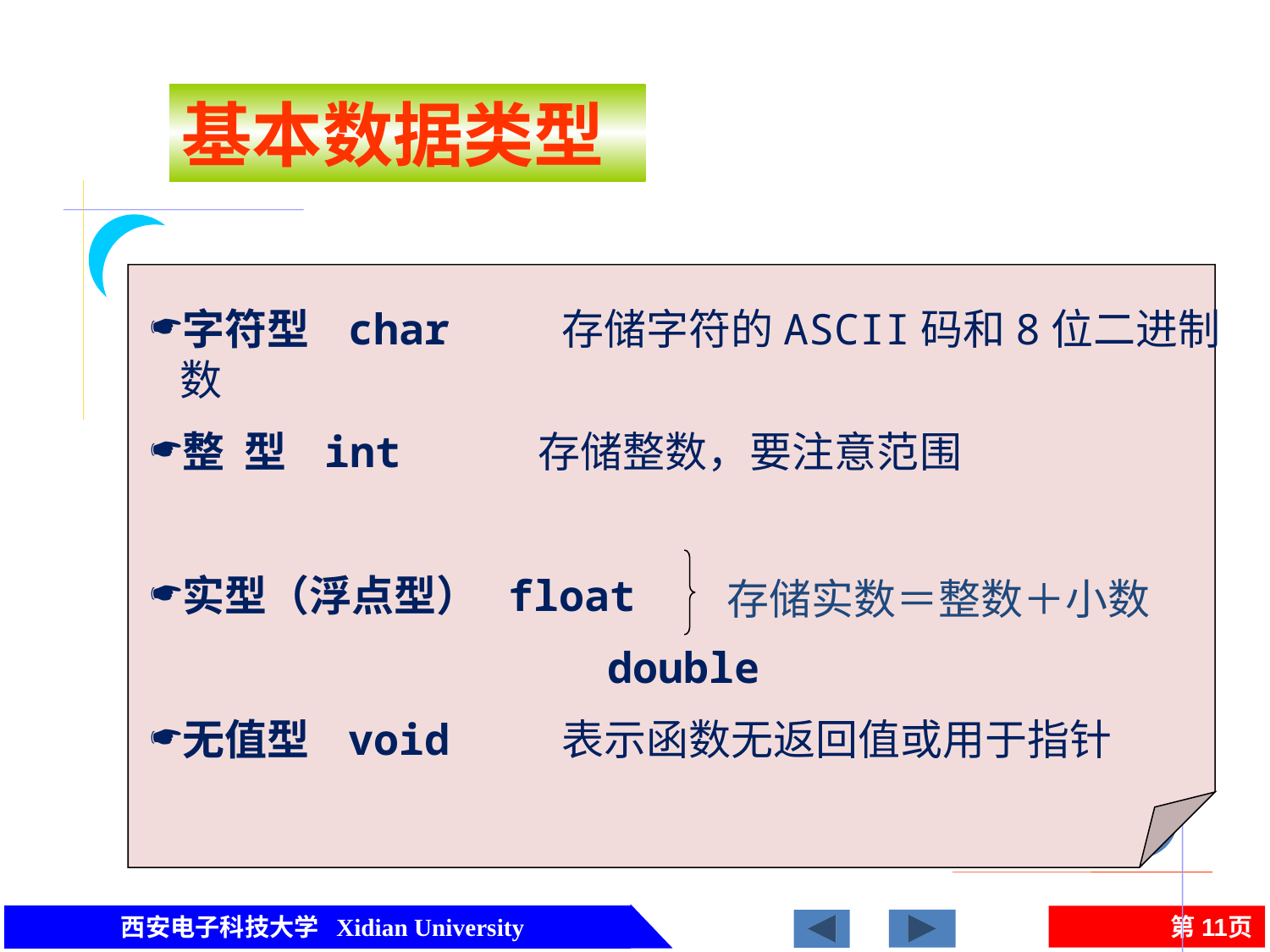

基本数据类型

字符型   char    存储字符的ASCII码和8位二进制数
整  型   int     存储整数，要注意范围

实型（浮点型）  float
                  double
无值型   void    表示函数无返回值或用于指针

存储实数＝整数＋小数